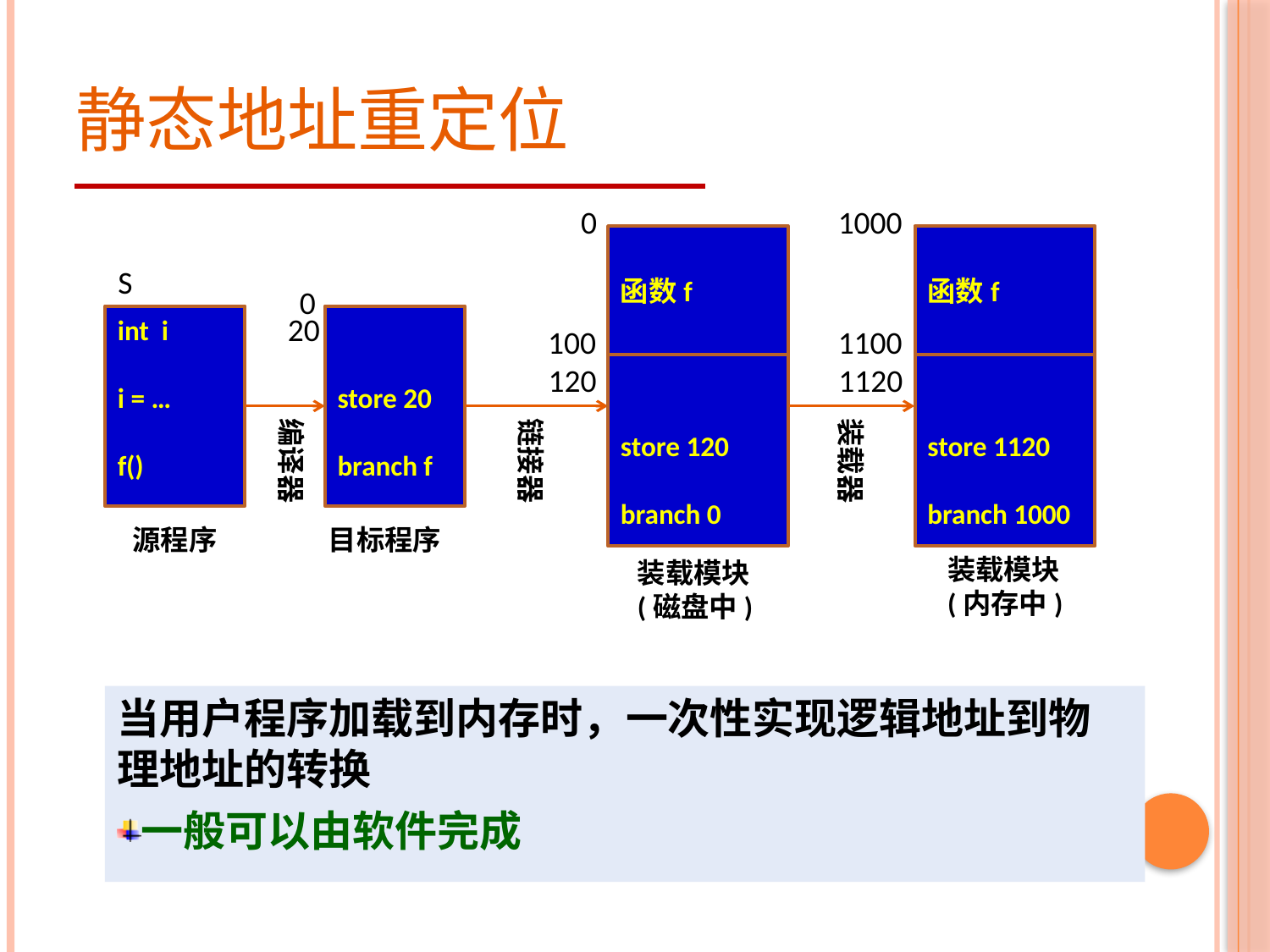

# 静态地址重定位
0
1000
函数f

store 120

branch 0

函数f

store 1120

branch 1000

S
0
20
int  i

i = …

f()

store 20

branch f

100
1100
120
1120
编译器
链接器
装载器
源程序
目标程序
装载模块
(内存中)
装载模块
(磁盘中)
当用户程序加载到内存时，一次性实现逻辑地址到物理地址的转换
一般可以由软件完成